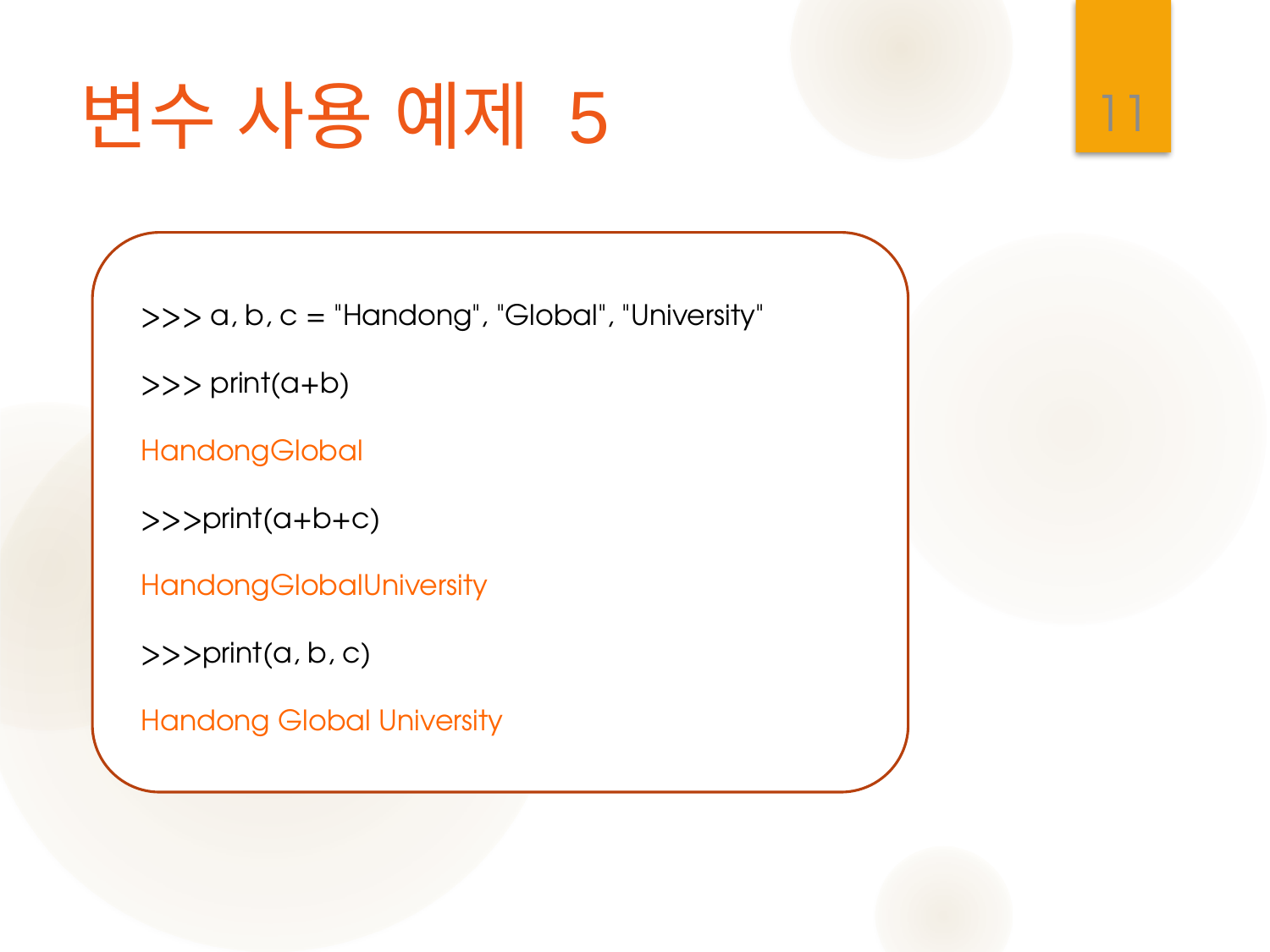

11
# 변수 사용 예제 5

>>> a, b, c = "Handong", "Global", "University"
>>> print(a+b)
HandongGlobal
>>>print(a+b+c)
HandongGlobalUniversity
>>>print(a, b, c)
Handong Global University